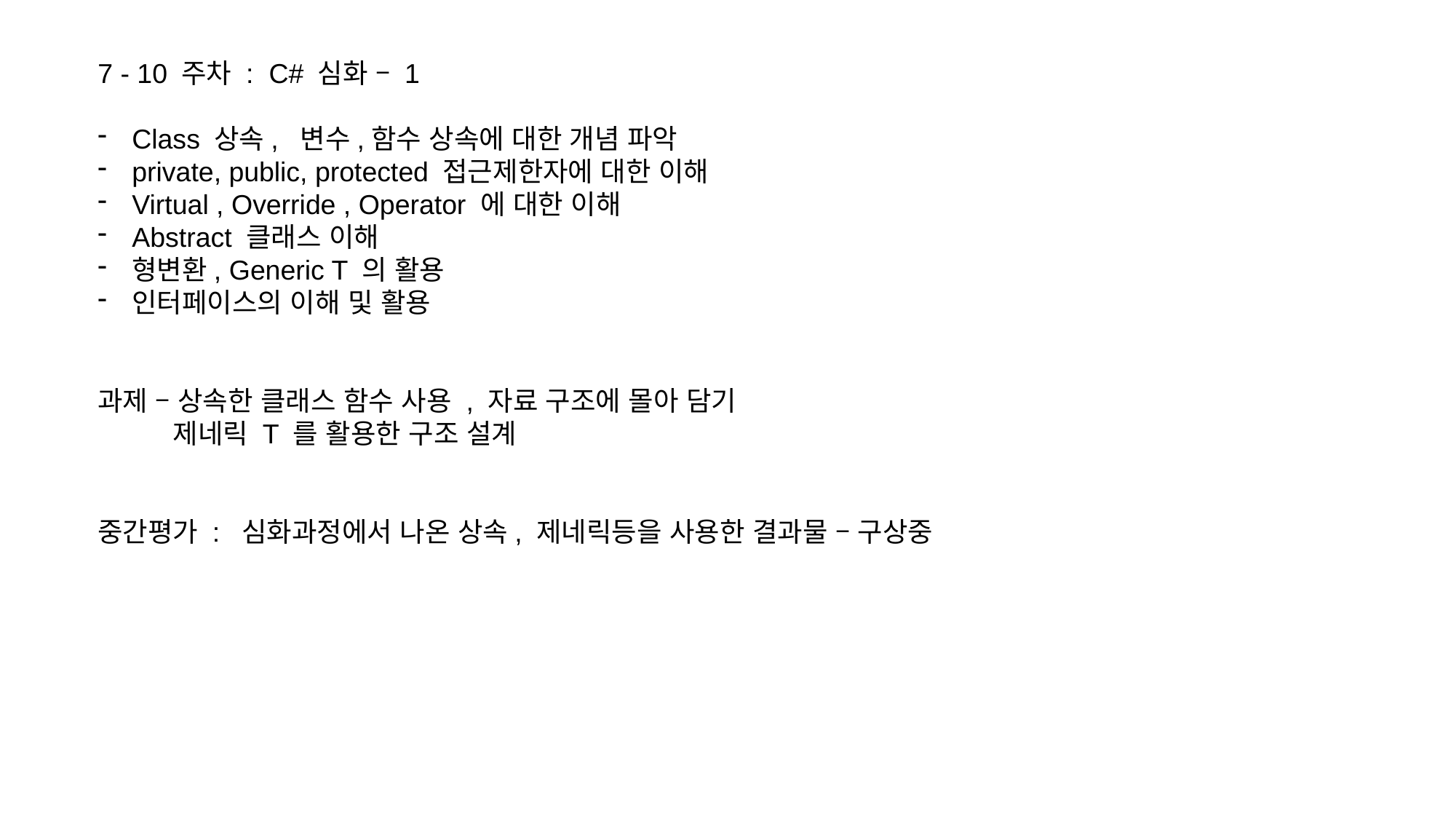

7 - 10 주차 :  C# 심화 – 1

Class 상속,  변수,함수 상속에 대한 개념 파악
private, public, protected 접근제한자에 대한 이해
Virtual , Override , Operator 에 대한 이해
Abstract 클래스 이해
형변환, Generic T 의 활용
인터페이스의 이해 및 활용

과제 – 상속한 클래스 함수 사용 , 자료 구조에 몰아 담기
         제네릭 T 를 활용한 구조 설계

중간평가 :  심화과정에서 나온 상속, 제네릭등을 사용한 결과물 – 구상중